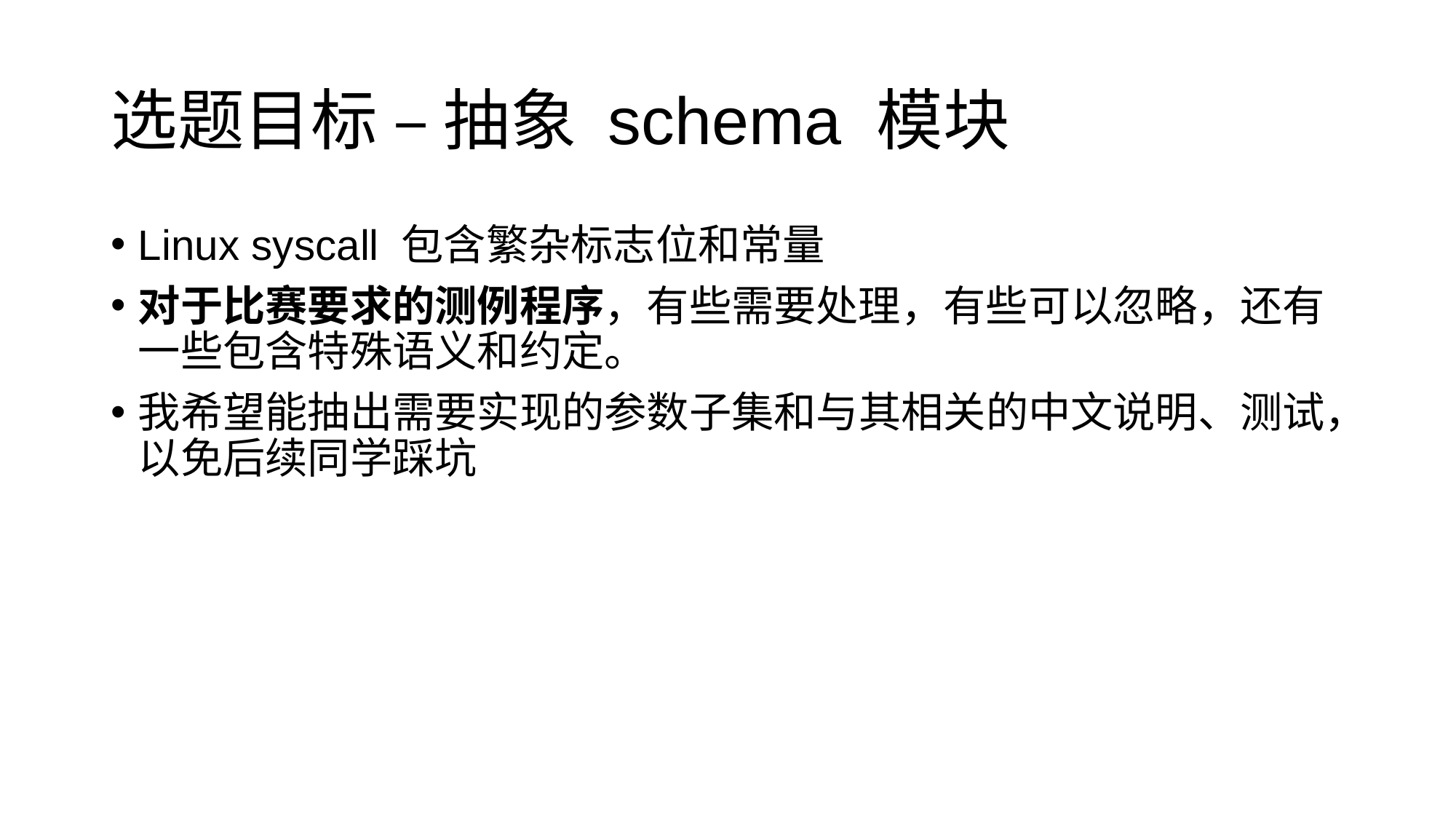

# 选题目标 – 抽象 schema 模块
Linux syscall 包含繁杂标志位和常量
对于比赛要求的测例程序，有些需要处理，有些可以忽略，还有一些包含特殊语义和约定。
我希望能抽出需要实现的参数子集和与其相关的中文说明、测试，以免后续同学踩坑